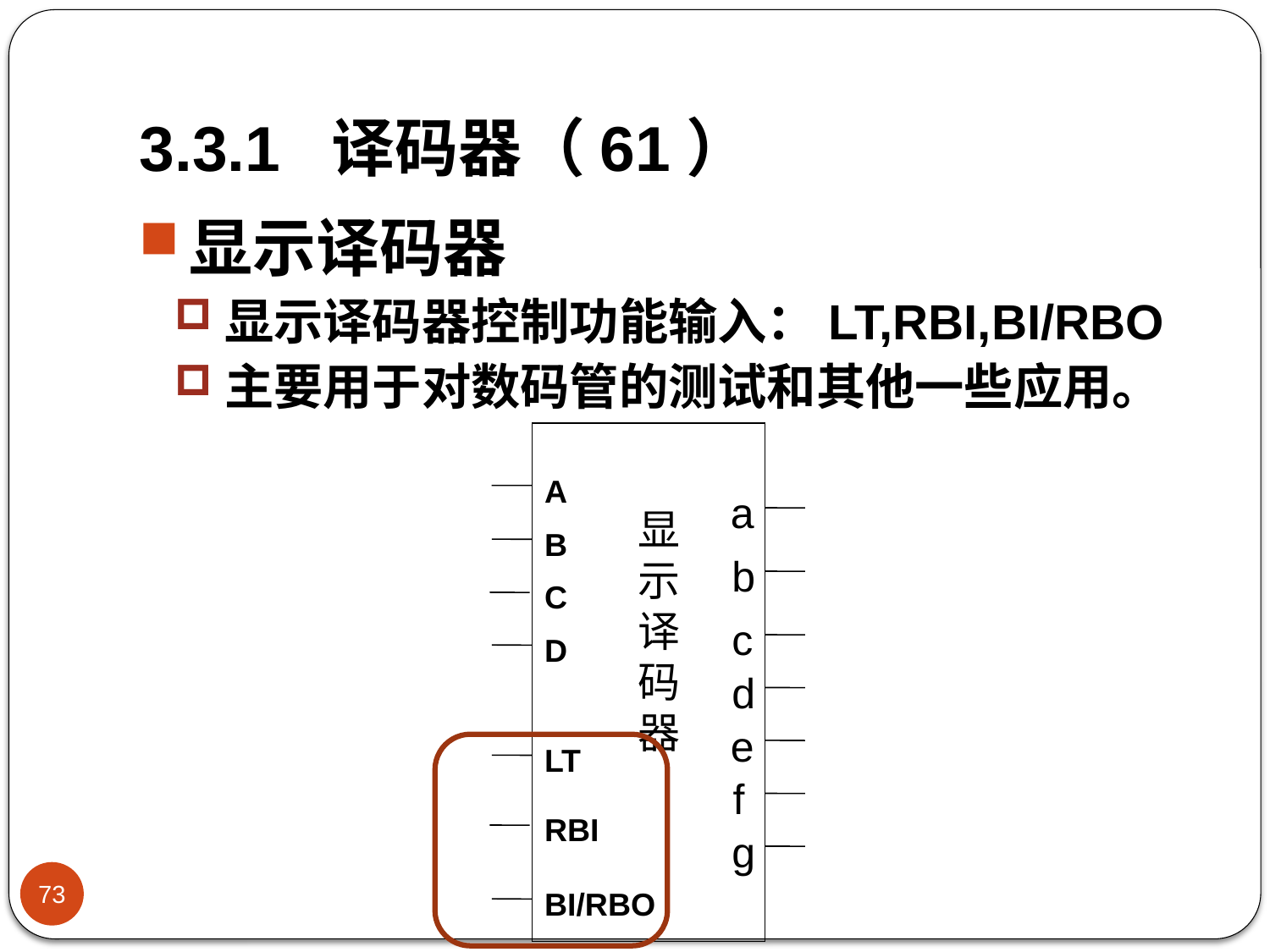

# 3.3.1  译码器（61）
显示译码器
显示译码器控制功能输入：LT,RBI,BI/RBO
主要用于对数码管的测试和其他一些应用。

A

a

B

b
C

c
D

d

e
LT

f

RBI

g

BI/RBO

显示译码器

73